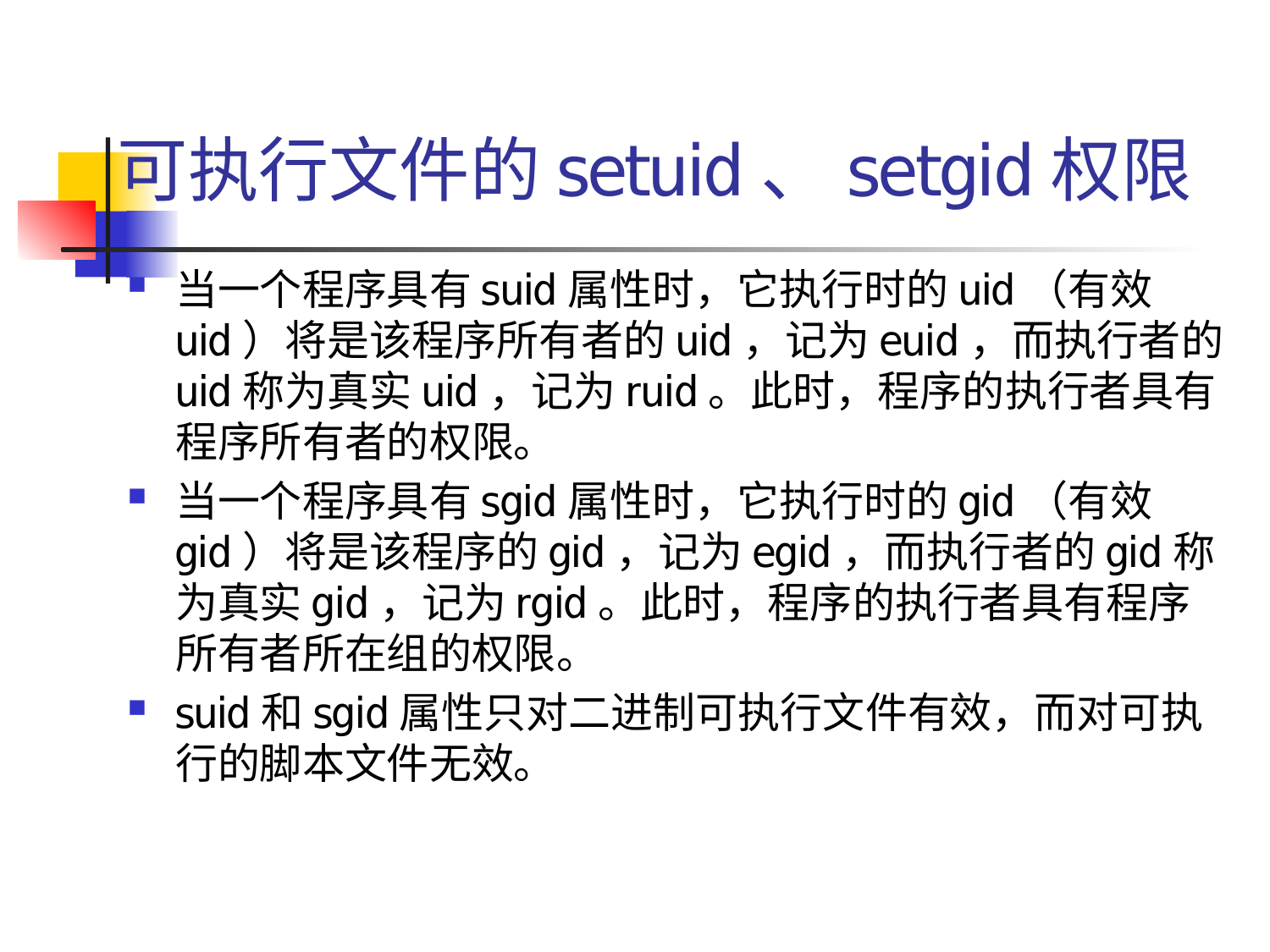

# 可执行文件的setuid、setgid权限
当一个程序具有suid属性时，它执行时的uid（有效uid）将是该程序所有者的uid，记为euid，而执行者的uid称为真实uid，记为ruid。此时，程序的执行者具有程序所有者的权限。
当一个程序具有sgid属性时，它执行时的gid（有效gid）将是该程序的gid，记为egid，而执行者的gid称为真实gid，记为rgid。此时，程序的执行者具有程序所有者所在组的权限。
suid和sgid属性只对二进制可执行文件有效，而对可执行的脚本文件无效。